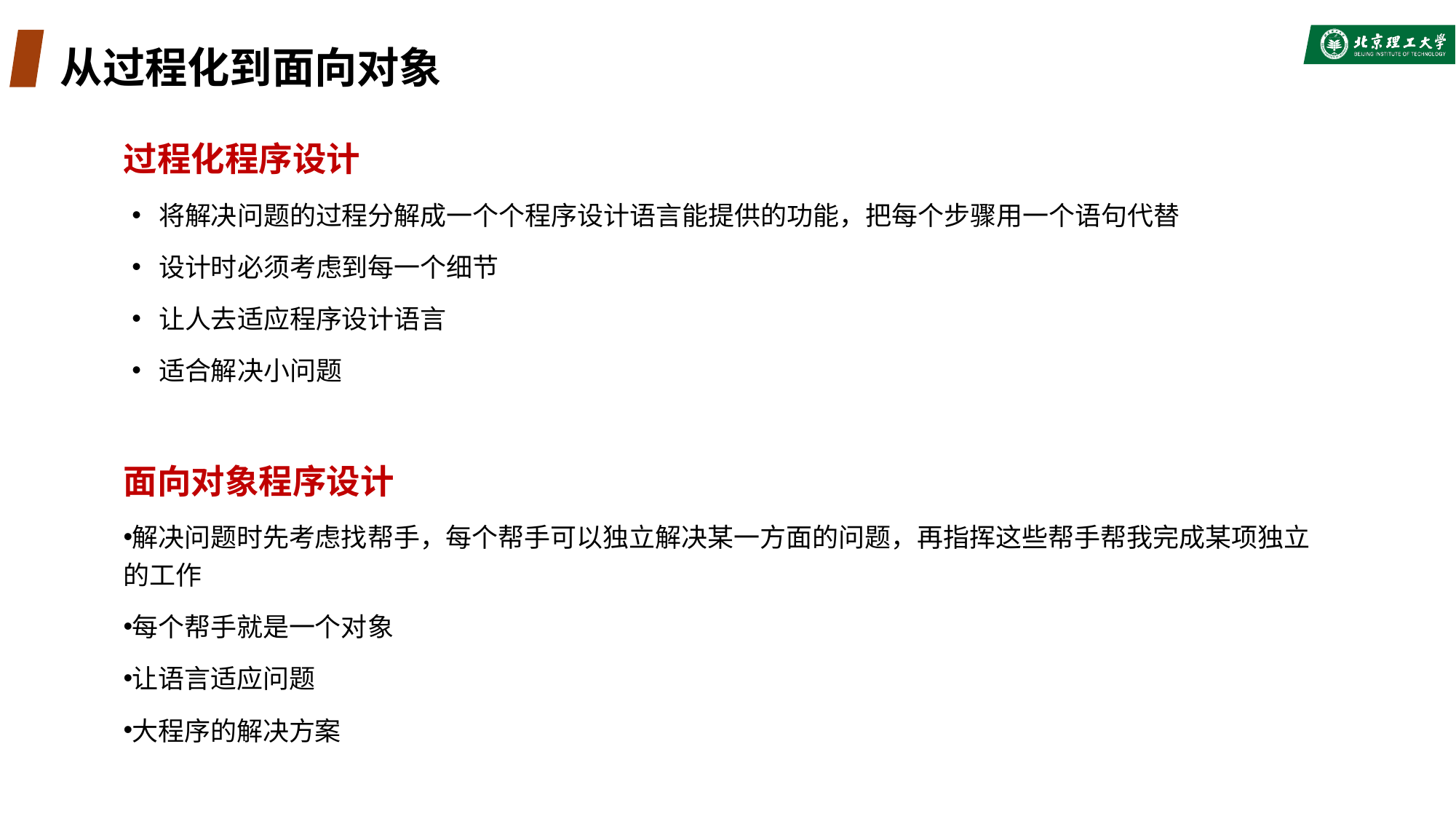

# 从过程化到面向对象
过程化程序设计
将解决问题的过程分解成一个个程序设计语言能提供的功能，把每个步骤用一个语句代替
设计时必须考虑到每一个细节
让人去适应程序设计语言
适合解决小问题

面向对象程序设计
解决问题时先考虑找帮手，每个帮手可以独立解决某一方面的问题，再指挥这些帮手帮我完成某项独立的工作
每个帮手就是一个对象
让语言适应问题
大程序的解决方案